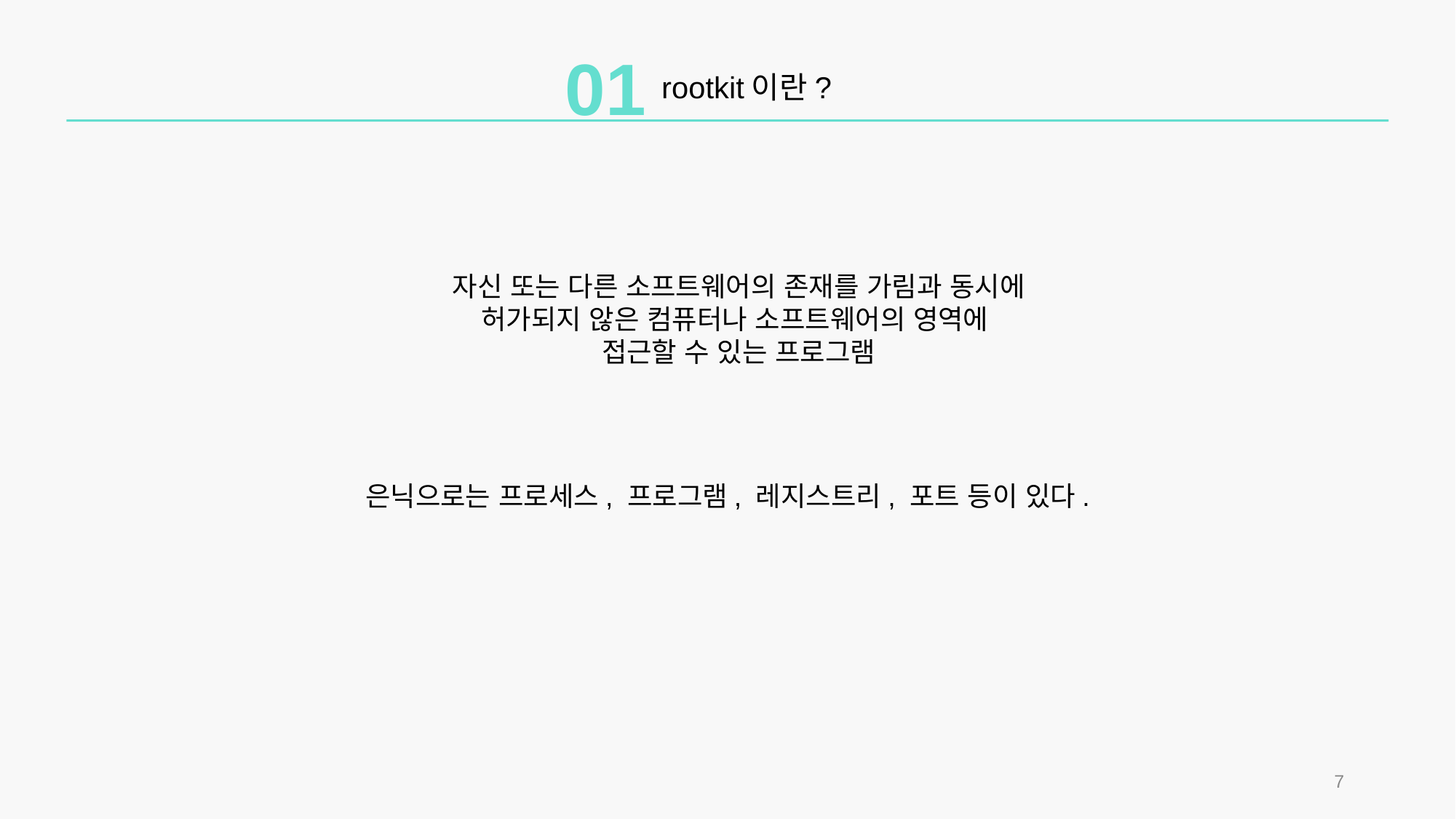

01
rootkit이란?

자신 또는 다른 소프트웨어의 존재를 가림과 동시에 허가되지 않은 컴퓨터나 소프트웨어의 영역에
접근할 수 있는 프로그램
은닉으로는 프로세스, 프로그램, 레지스트리, 포트 등이 있다.
7